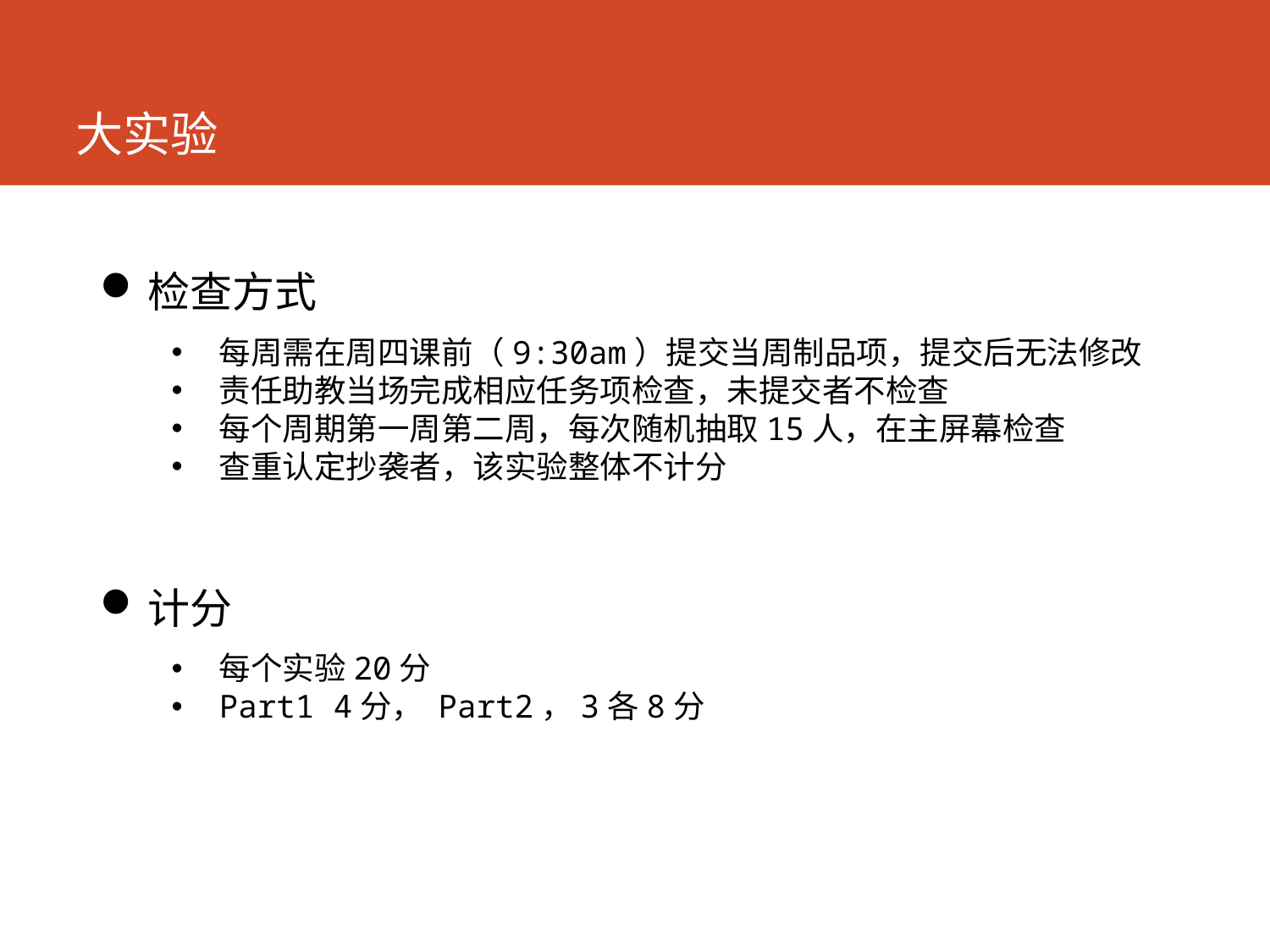

# 大实验
检查方式
每周需在周四课前（9:30am）提交当周制品项，提交后无法修改
责任助教当场完成相应任务项检查，未提交者不检查
每个周期第一周第二周，每次随机抽取15人，在主屏幕检查
查重认定抄袭者，该实验整体不计分

计分
每个实验20分
Part1 4分， Part2，3各8分